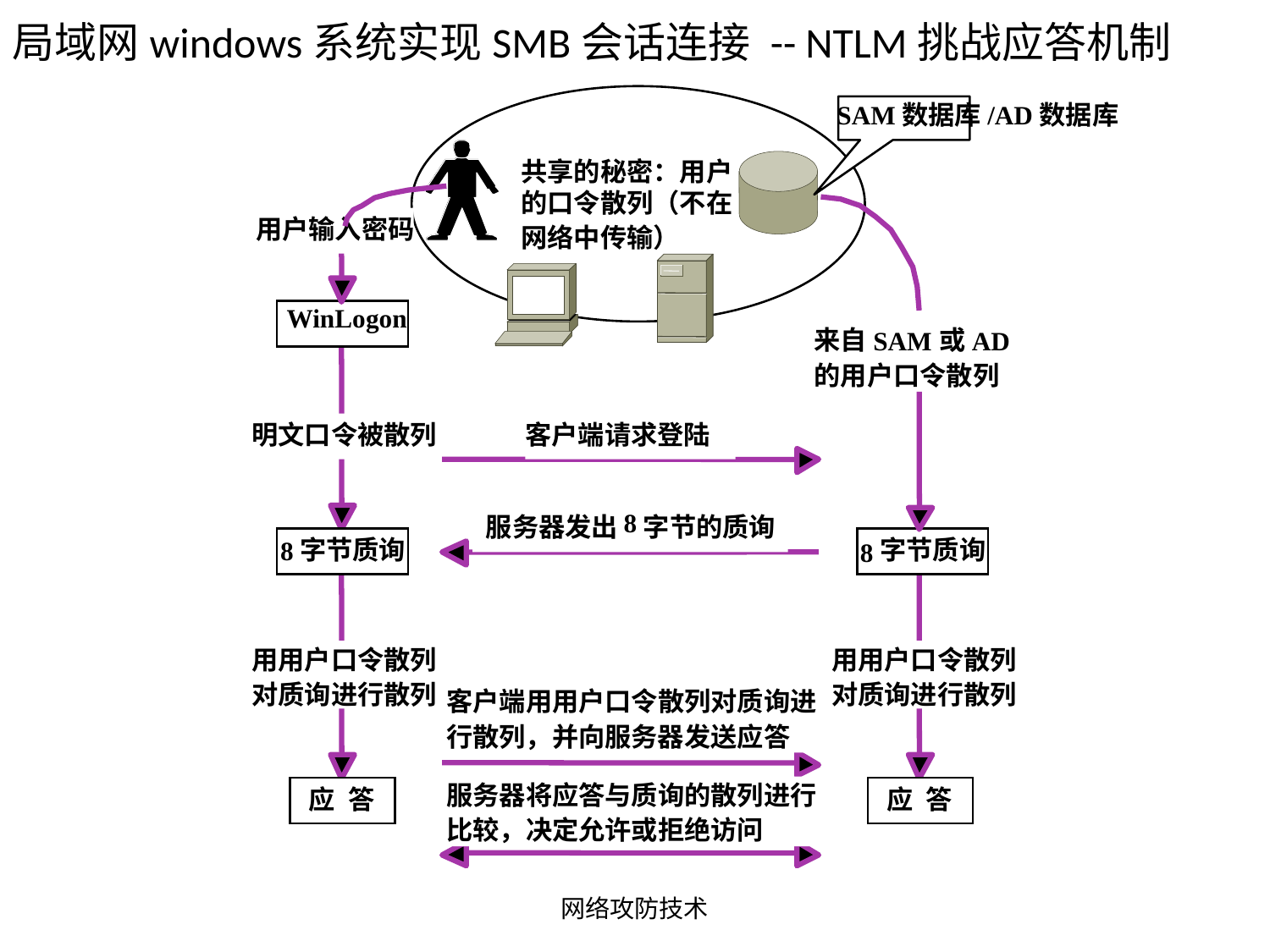

局域网windows系统实现SMB会话连接 -- NTLM挑战应答机制

SAM数据库/AD数据库

共享的秘密：用户

的口令散列（不在

用户输入密码

网络中传输）

WinLogon

来自
或
SAM
AD

的用户口令散列

明文口令被散列
客户端请求登陆

8

服务器发出
字节的质询

字节质询
字节质询
8
8

用用户口令散列
用用户口令散列

对质询进行散列
对质询进行散列

客户端用用户口令散列对质询进

行散列，并向服务器发送应答

服务器将应答与质询的散列进行

应
答
应
答

比较，决定允许或拒绝访问

网络攻防技术